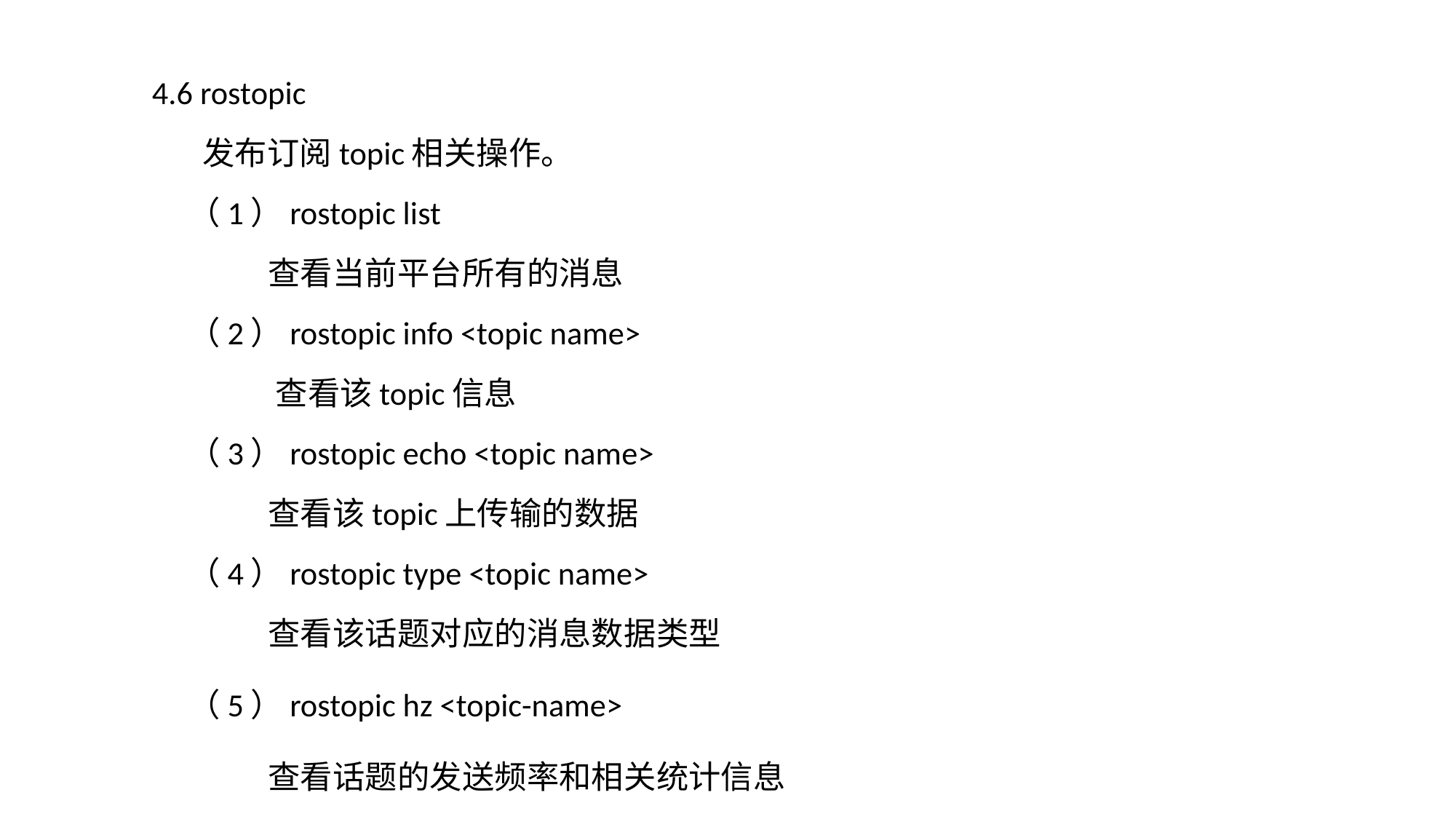

4.6 rostopic
      发布订阅topic相关操作。
    （1）rostopic list
               查看当前平台所有的消息
    （2）rostopic info <topic name>
                查看该topic信息
    （3）rostopic echo <topic name>
               查看该topic上传输的数据
    （4）rostopic type <topic name>
               查看该话题对应的消息数据类型
    （5）rostopic hz <topic-name>
               查看话题的发送频率和相关统计信息